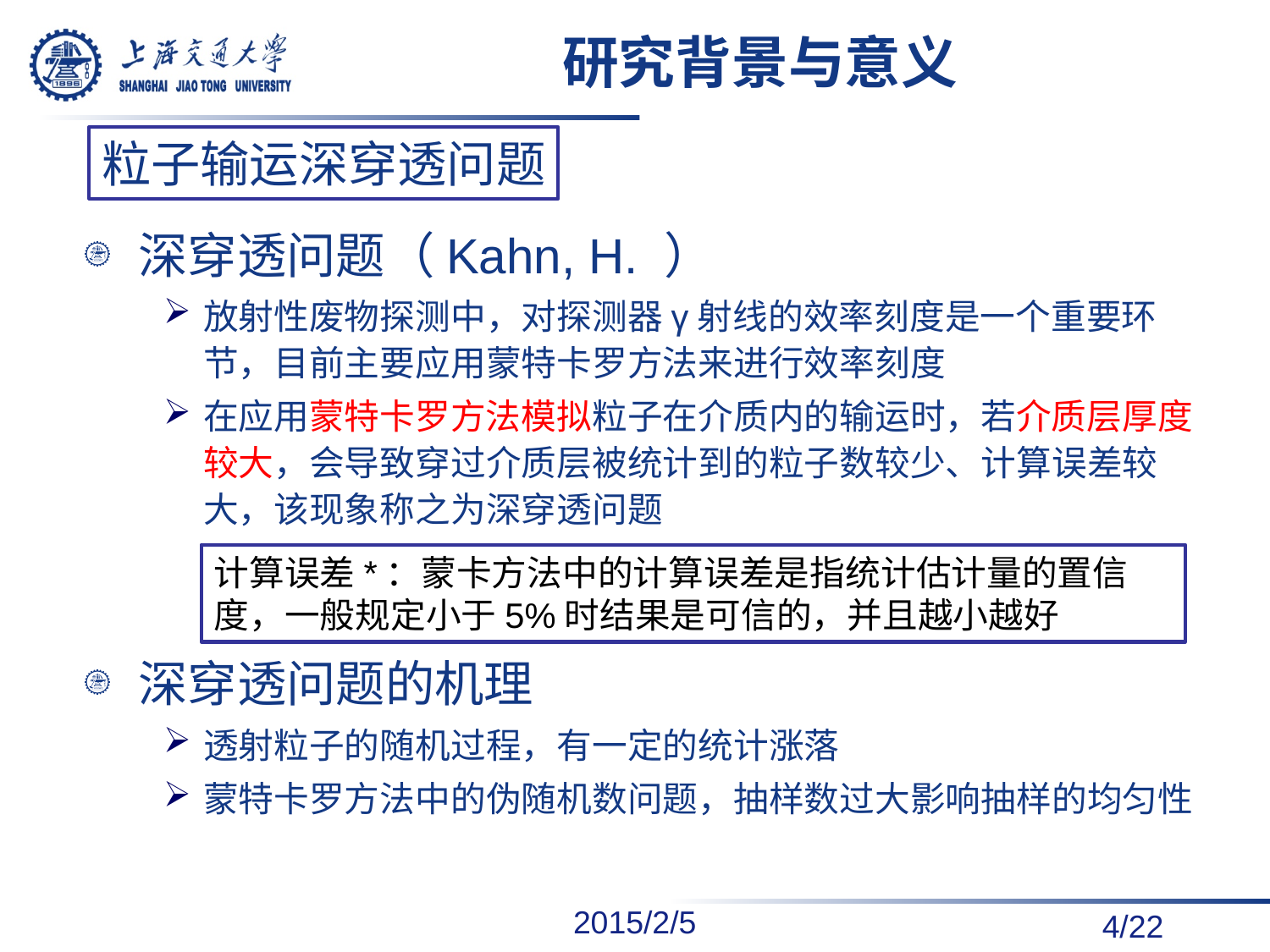

# 研究背景与意义
粒子输运深穿透问题
深穿透问题（Kahn, H. ）
放射性废物探测中，对探测器γ射线的效率刻度是一个重要环节，目前主要应用蒙特卡罗方法来进行效率刻度
在应用蒙特卡罗方法模拟粒子在介质内的输运时，若介质层厚度较大，会导致穿过介质层被统计到的粒子数较少、计算误差较大，该现象称之为深穿透问题

深穿透问题的机理
透射粒子的随机过程，有一定的统计涨落
蒙特卡罗方法中的伪随机数问题，抽样数过大影响抽样的均匀性
计算误差*：蒙卡方法中的计算误差是指统计估计量的置信度，一般规定小于5%时结果是可信的，并且越小越好